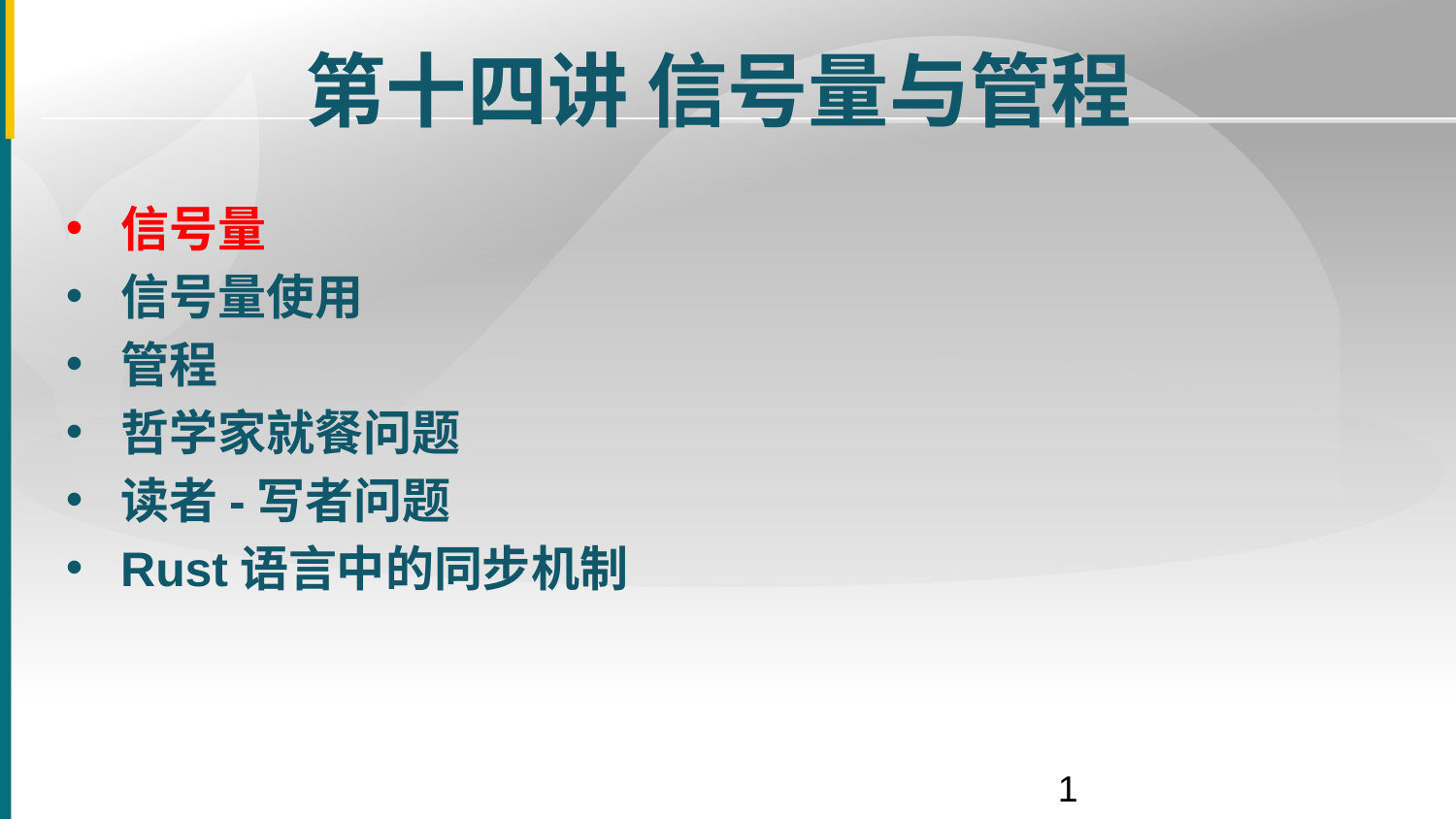

# 第十四讲 信号量与管程
信号量
信号量使用
管程
哲学家就餐问题
读者-写者问题
Rust语言中的同步机制
1